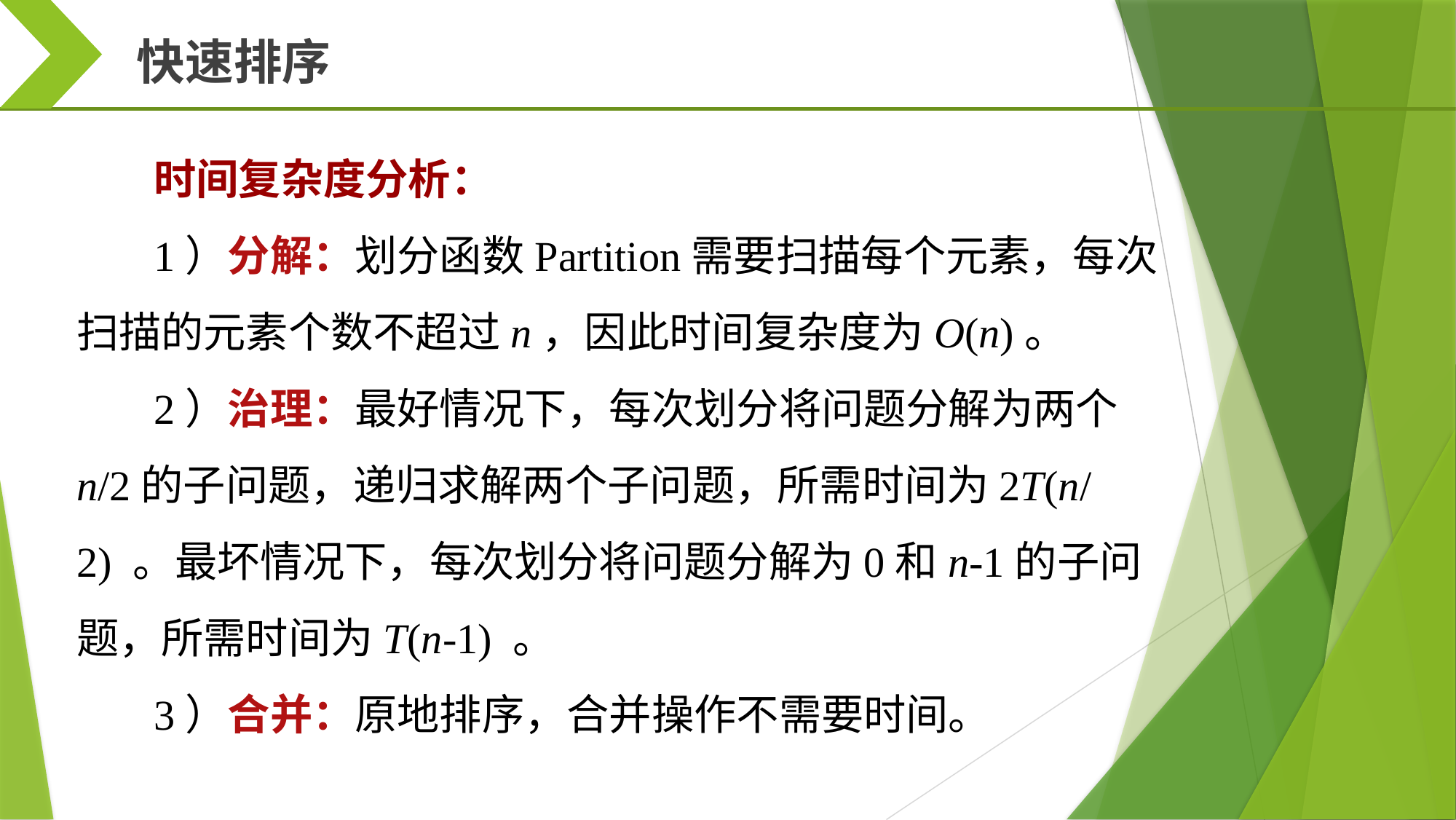

快速排序
时间复杂度分析：
1）分解：划分函数Partition需要扫描每个元素，每次扫描的元素个数不超过n，因此时间复杂度为O(n)。
2）治理：最好情况下，每次划分将问题分解为两个n/2的子问题，递归求解两个子问题，所需时间为2T(n/2) 。最坏情况下，每次划分将问题分解为0和n-1的子问题，所需时间为T(n-1) 。
3）合并：原地排序，合并操作不需要时间。